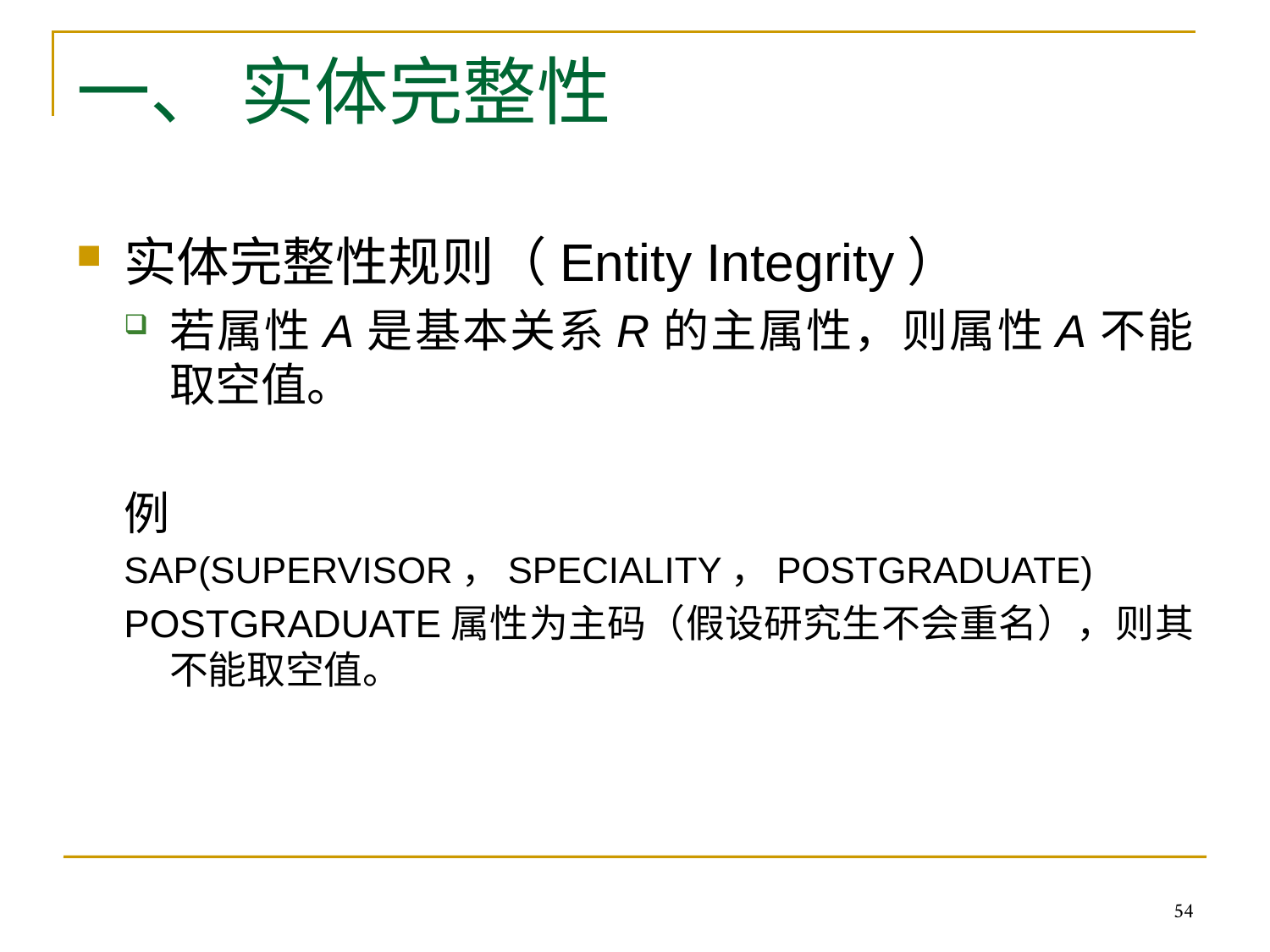

# 一、 实体完整性
实体完整性规则（Entity Integrity）
若属性A是基本关系R的主属性，则属性A不能取空值。

例
SAP(SUPERVISOR，SPECIALITY，POSTGRADUATE)
POSTGRADUATE属性为主码（假设研究生不会重名），则其不能取空值。
54